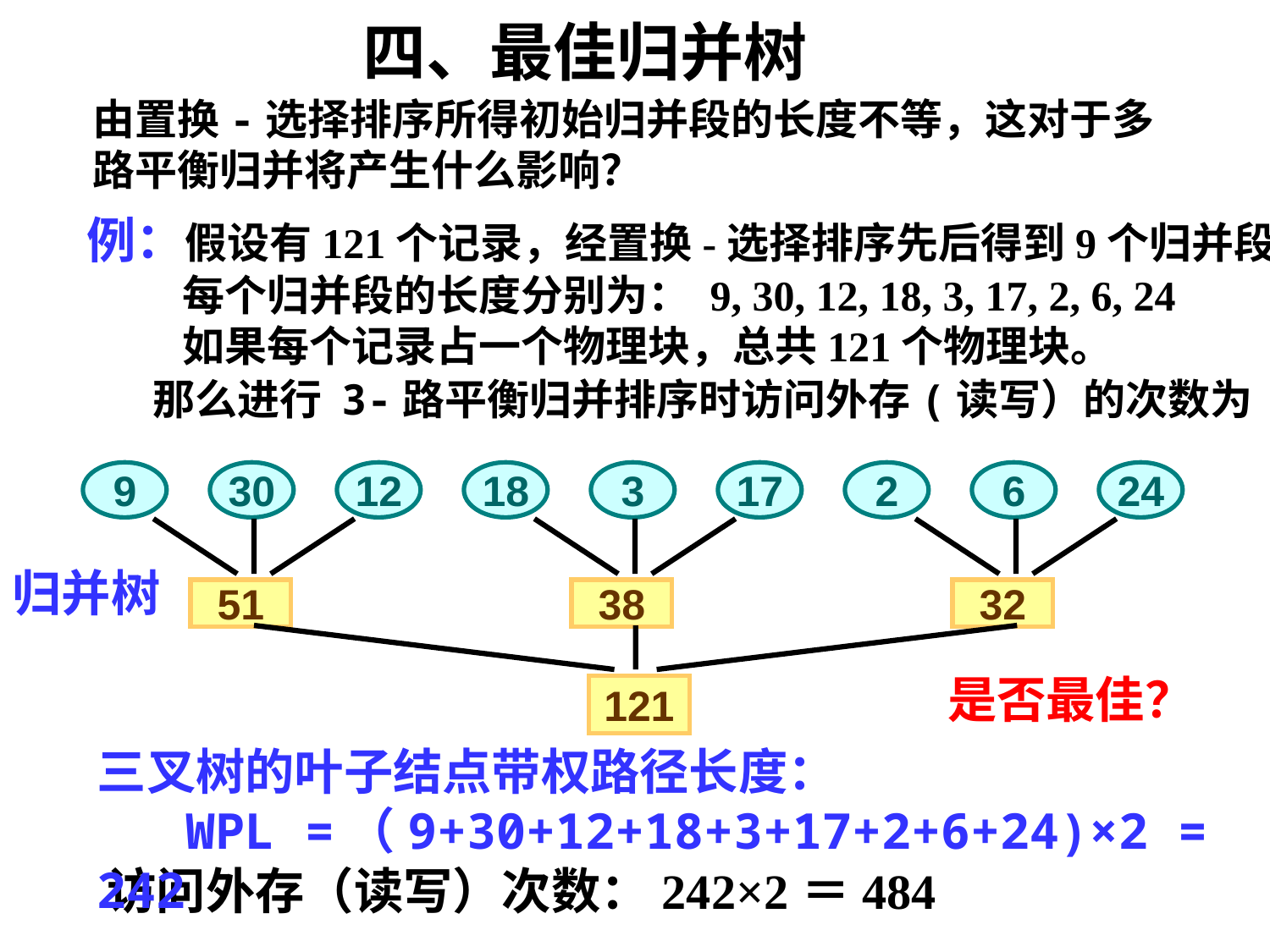

四、最佳归并树
由置换-选择排序所得初始归并段的长度不等，这对于多路平衡归并将产生什么影响？
例：假设有121个记录，经置换-选择排序先后得到9个归并段，
         每个归并段的长度分别为： 9, 30, 12, 18, 3, 17, 2, 6, 24
         如果每个记录占一个物理块，总共121个物理块。
那么进行 3-路平衡归并排序时访问外存(读写）的次数为:
9
30
12
18
3
17
2
6
24

归并树
51
38
32

是否最佳？
121
三叉树的叶子结点带权路径长度：
   WPL =（9+30+12+18+3+17+2+6+24)×2 = 242
访问外存（读写）次数：242×2＝484